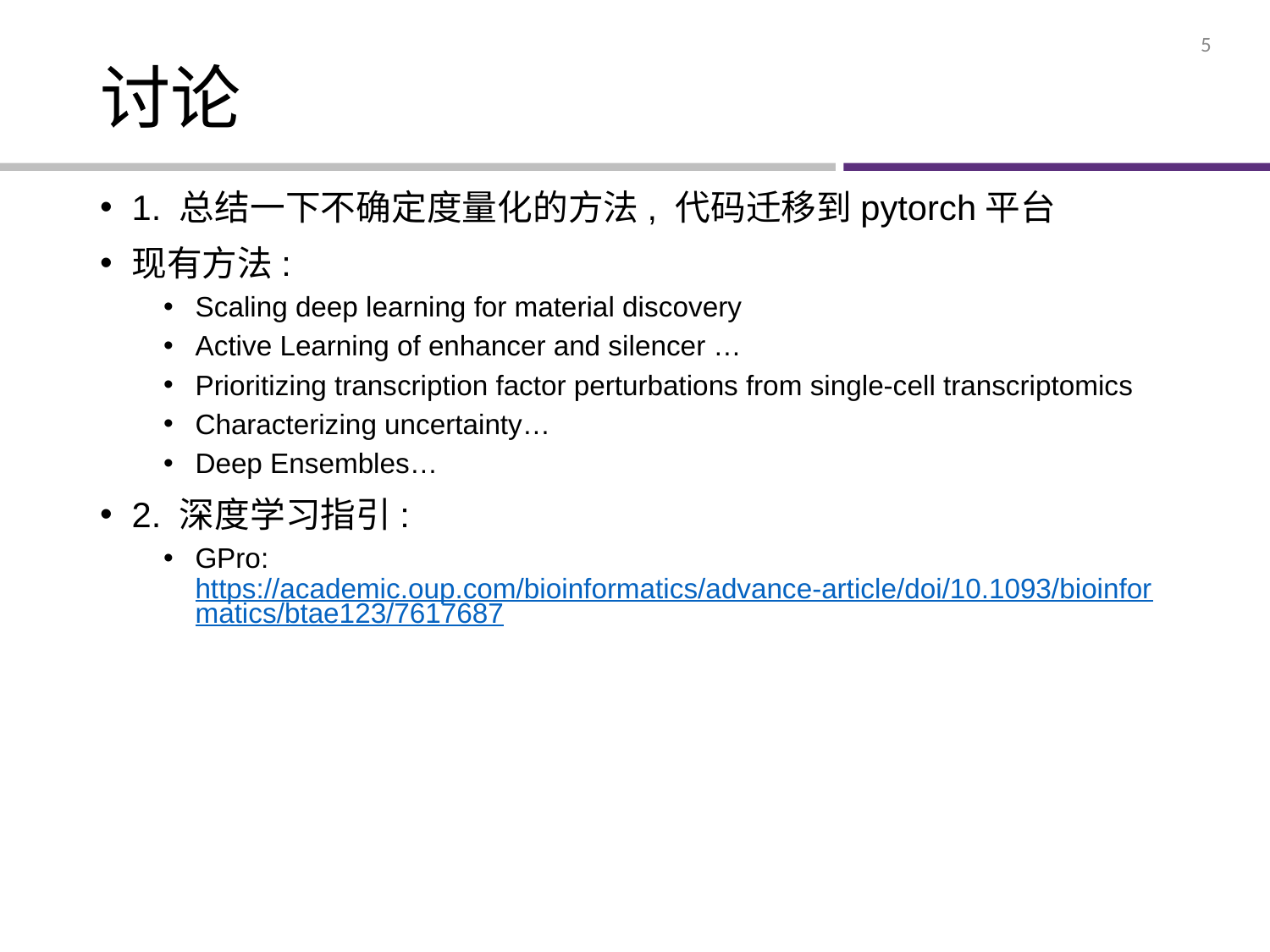

5
# 讨论
1. 总结一下不确定度量化的方法, 代码迁移到pytorch平台
现有方法:
Scaling deep learning for material discovery
Active Learning of enhancer and silencer …
Prioritizing transcription factor perturbations from single-cell transcriptomics
Characterizing uncertainty…
Deep Ensembles…
2. 深度学习指引:
GPro: https://academic.oup.com/bioinformatics/advance-article/doi/10.1093/bioinformatics/btae123/7617687